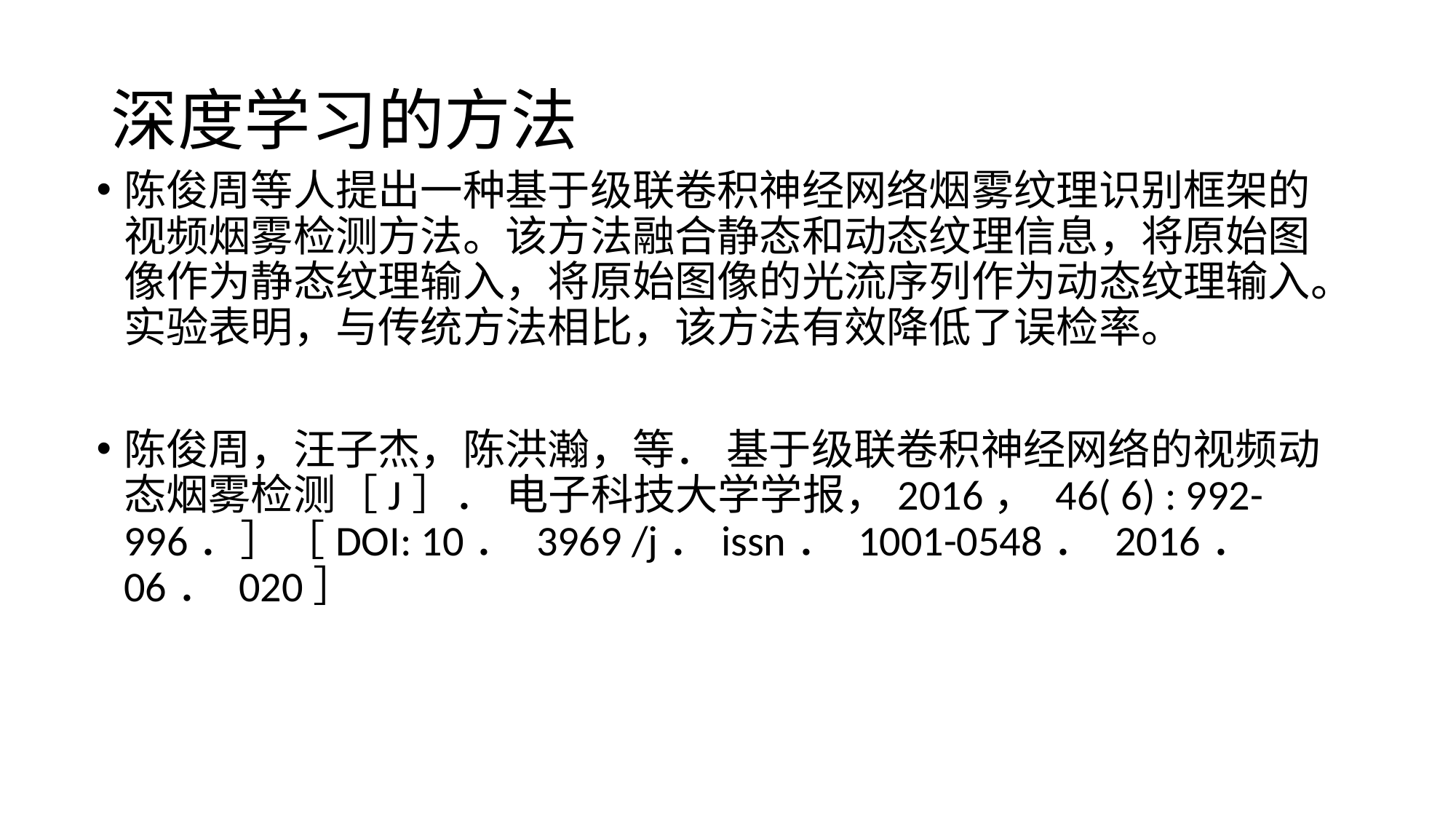

# 深度学习的方法
陈俊周等人提出一种基于级联卷积神经网络烟雾纹理识别框架的视频烟雾检测方法。该方法融合静态和动态纹理信息，将原始图像作为静态纹理输入，将原始图像的光流序列作为动态纹理输入。实验表明，与传统方法相比，该方法有效降低了误检率。

陈俊周，汪子杰，陈洪瀚，等． 基于级联卷积神经网络的视频动态烟雾检测［J］． 电子科技大学学报，2016， 46( 6) : 992-996．］［DOI: 10． 3969 /j．issn． 1001-0548． 2016． 06． 020］